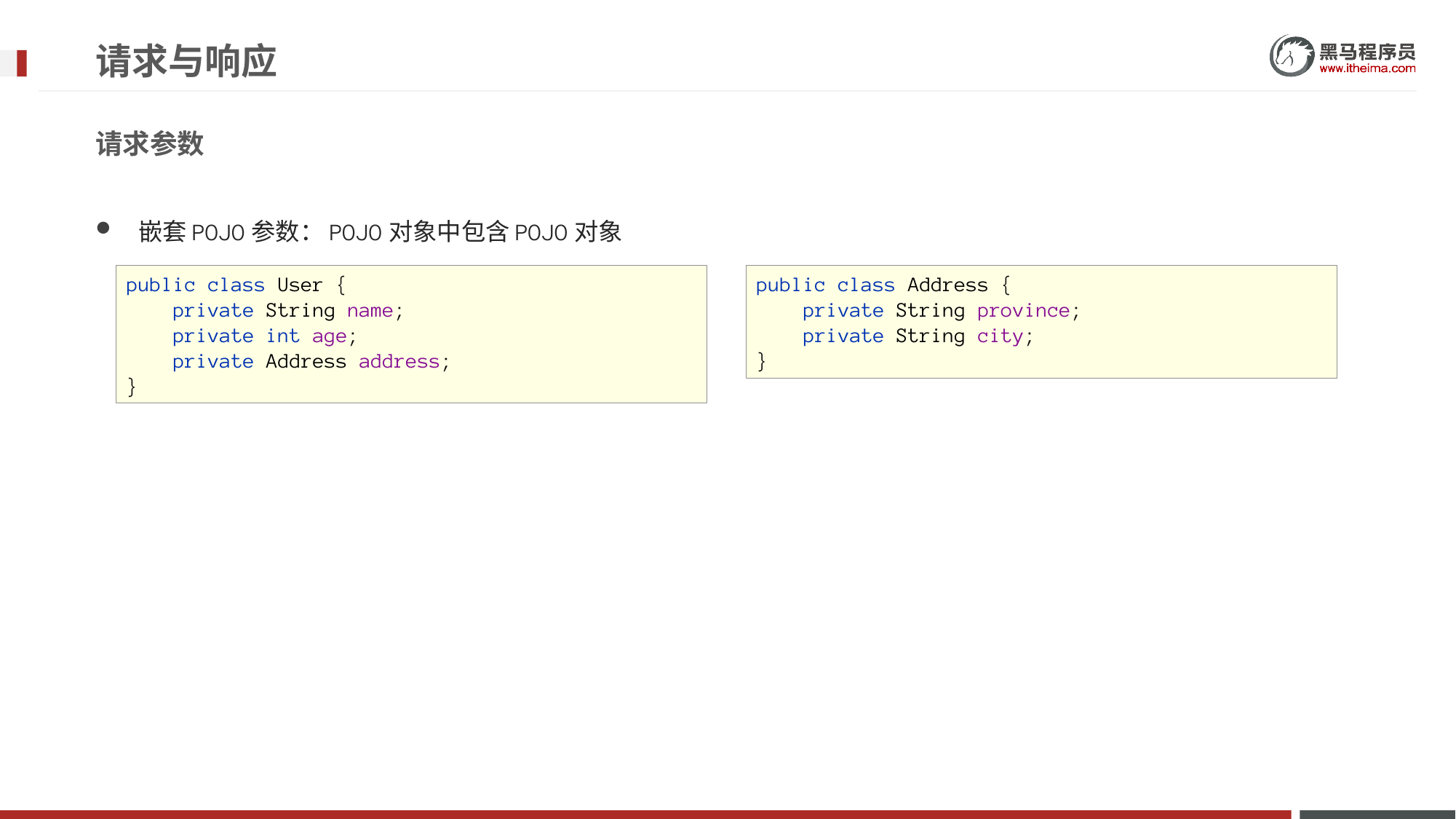

# 请求与响应
请求参数
嵌套POJO参数：POJO对象中包含POJO对象
public class User {
    private String name;
    private int age;
    private Address address;
}
public class Address {
    private String province;
    private String city;
}